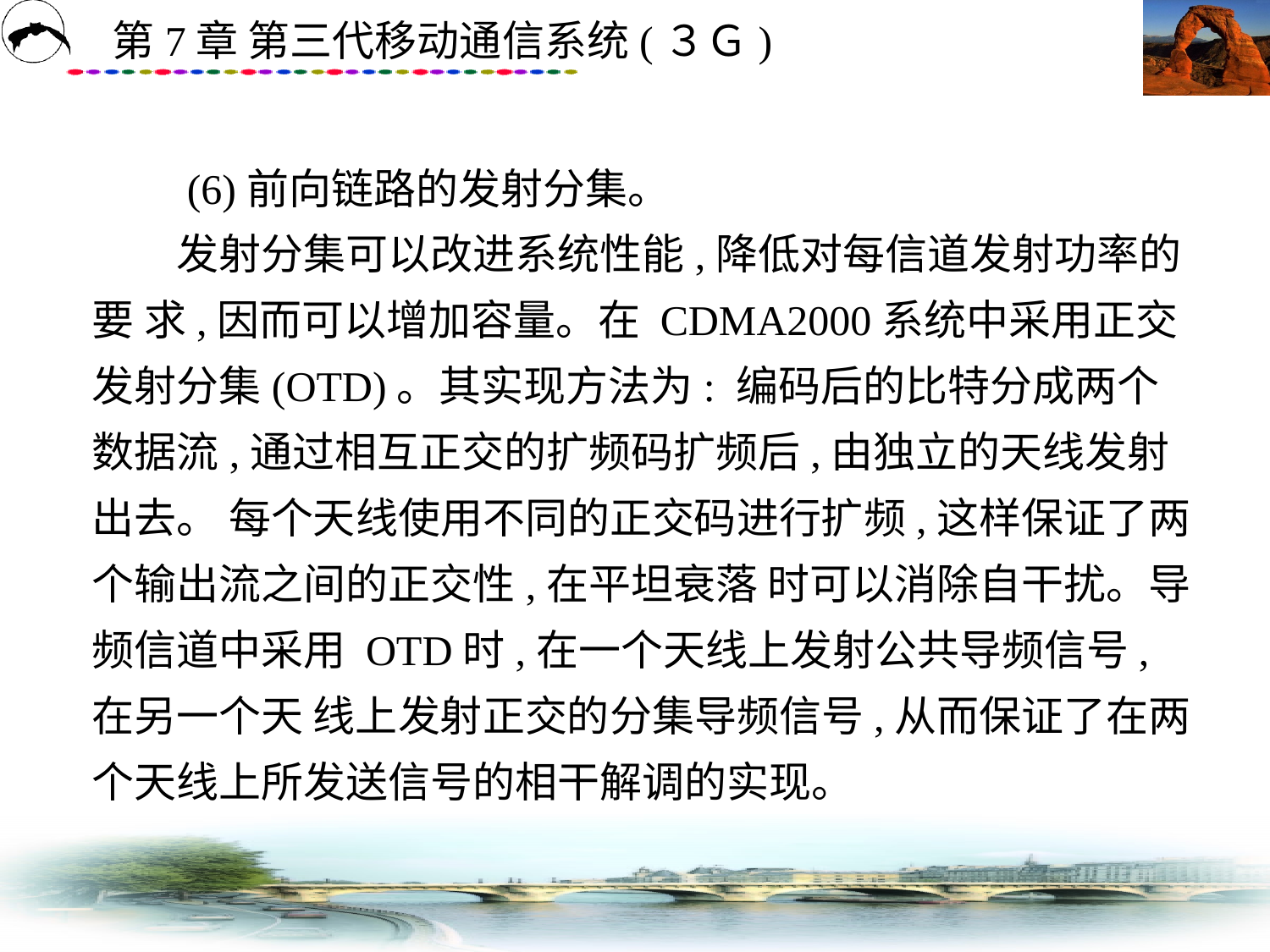

# (6)前向链路的发射分集。 　　发射分集可以改进系统性能,降低对每信道发射功率的要 求,因而可以增加容量。在 CDMA2000系统中采用正交发射分集(OTD)。其实现方法为: 编码后的比特分成两个数据流,通过相互正交的扩频码扩频后,由独立的天线发射出去。 每个天线使用不同的正交码进行扩频,这样保证了两个输出流之间的正交性,在平坦衰落 时可以消除自干扰。导频信道中采用 OTD时,在一个天线上发射公共导频信号,在另一个天 线上发射正交的分集导频信号,从而保证了在两个天线上所发送信号的相干解调的实现。